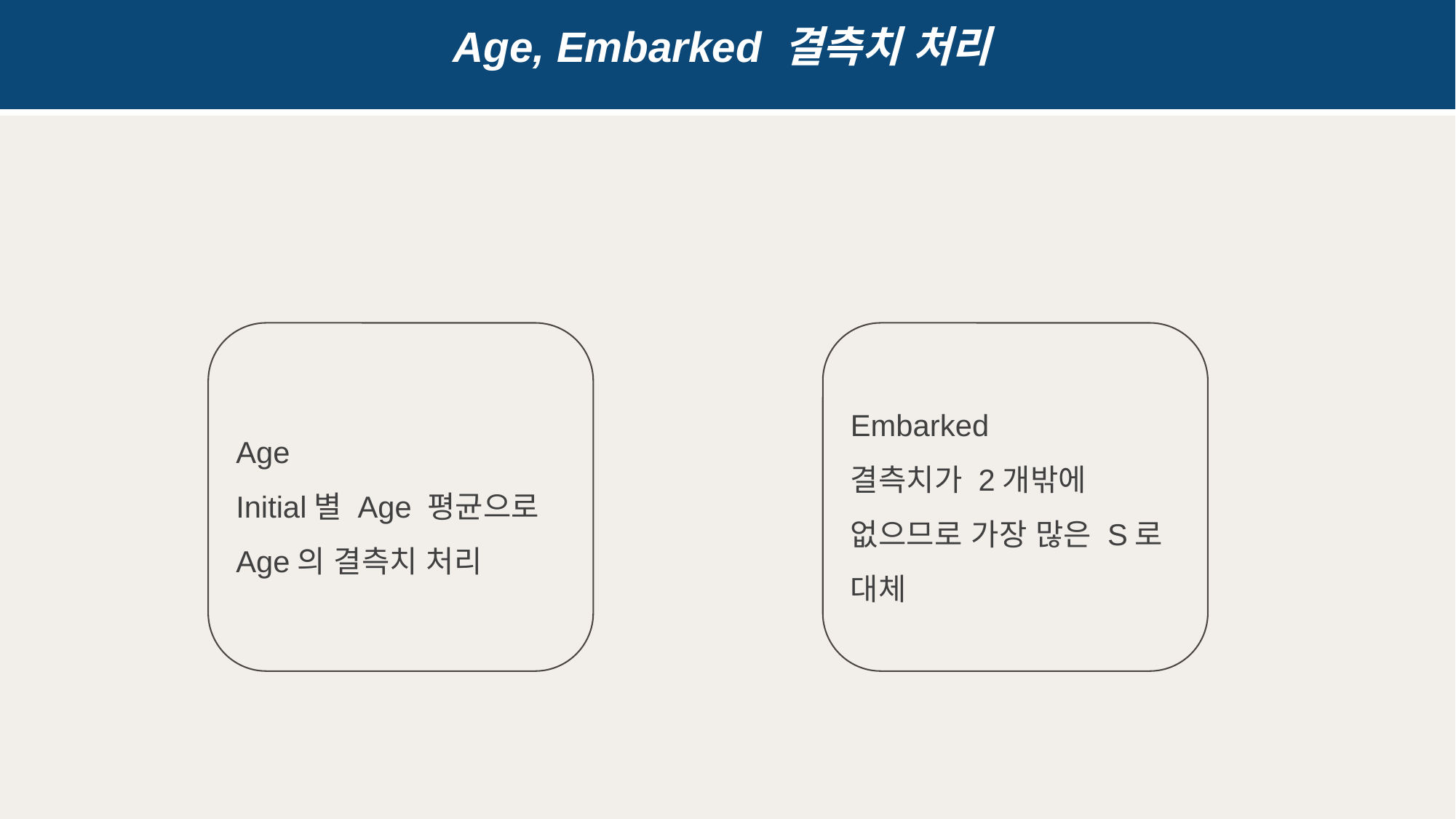

Age, Embarked 결측치 처리

Embarked
결측치가 2개밖에 없으므로 가장 많은 S로 대체
Age
Initial별 Age 평균으로 Age의 결측치 처리